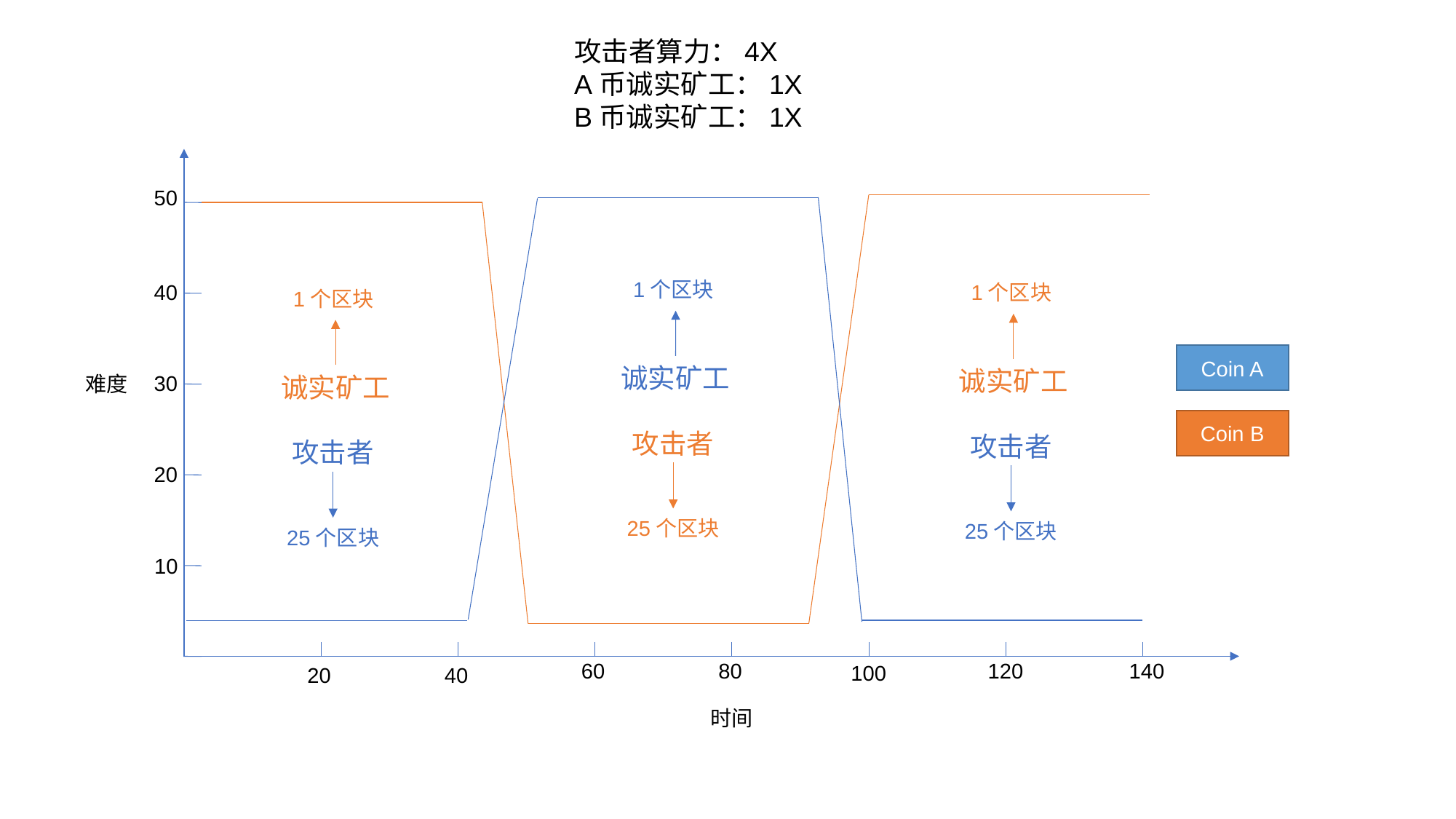

攻击者算力：4X
A币诚实矿工：1X
B币诚实矿工：1X
50
1个区块
40
1个区块
1个区块
Coin A
诚实矿工
诚实矿工
30
诚实矿工
难度
Coin B
攻击者
攻击者
攻击者
20
25个区块
25个区块
25个区块
10
60
80
120
140
100
20
40
时间